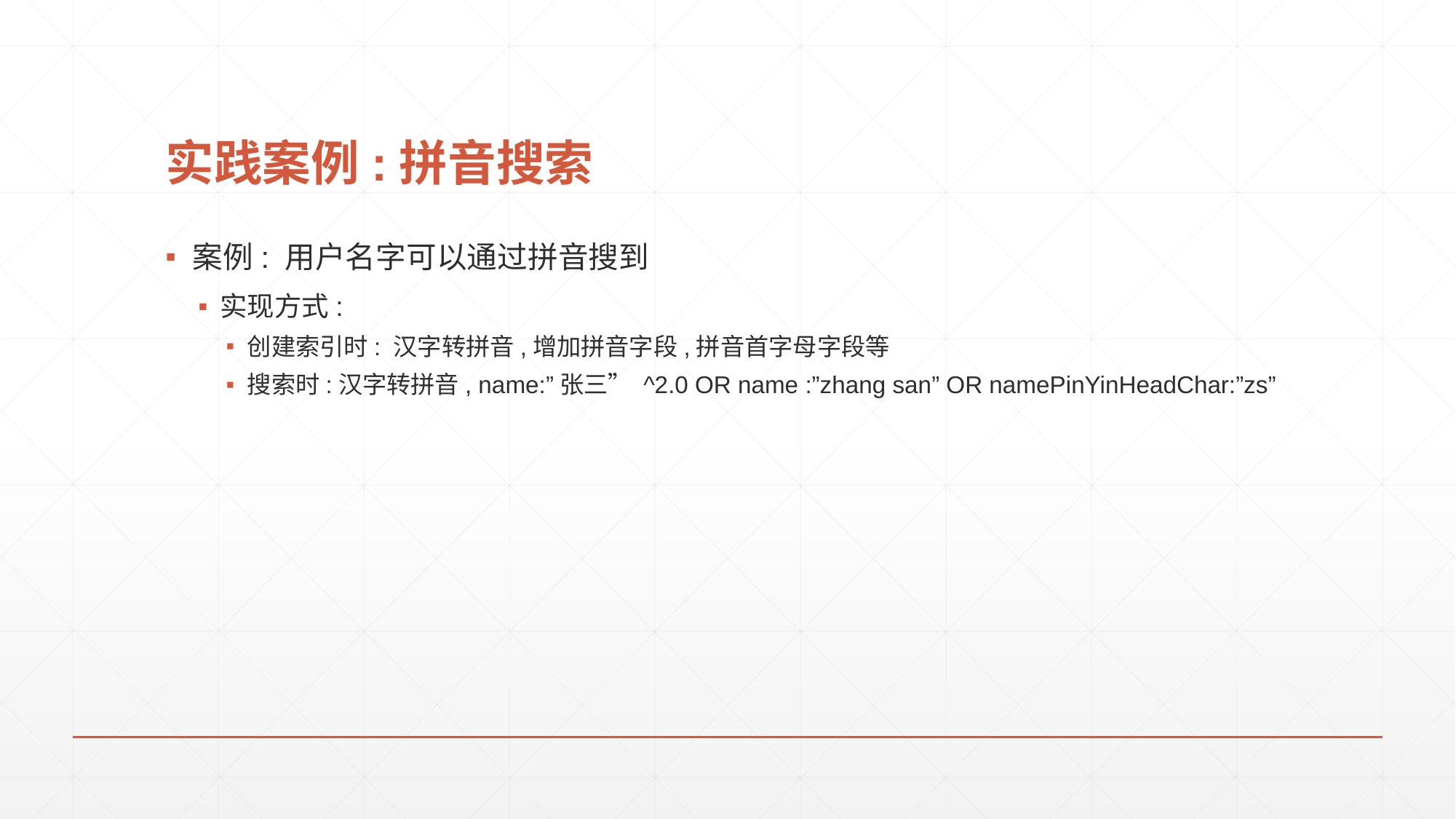

# 实践案例:拼音搜索
案例: 用户名字可以通过拼音搜到
实现方式:
创建索引时: 汉字转拼音,增加拼音字段,拼音首字母字段等
搜索时:汉字转拼音, name:”张三” ^2.0 OR name :”zhang san” OR namePinYinHeadChar:”zs”